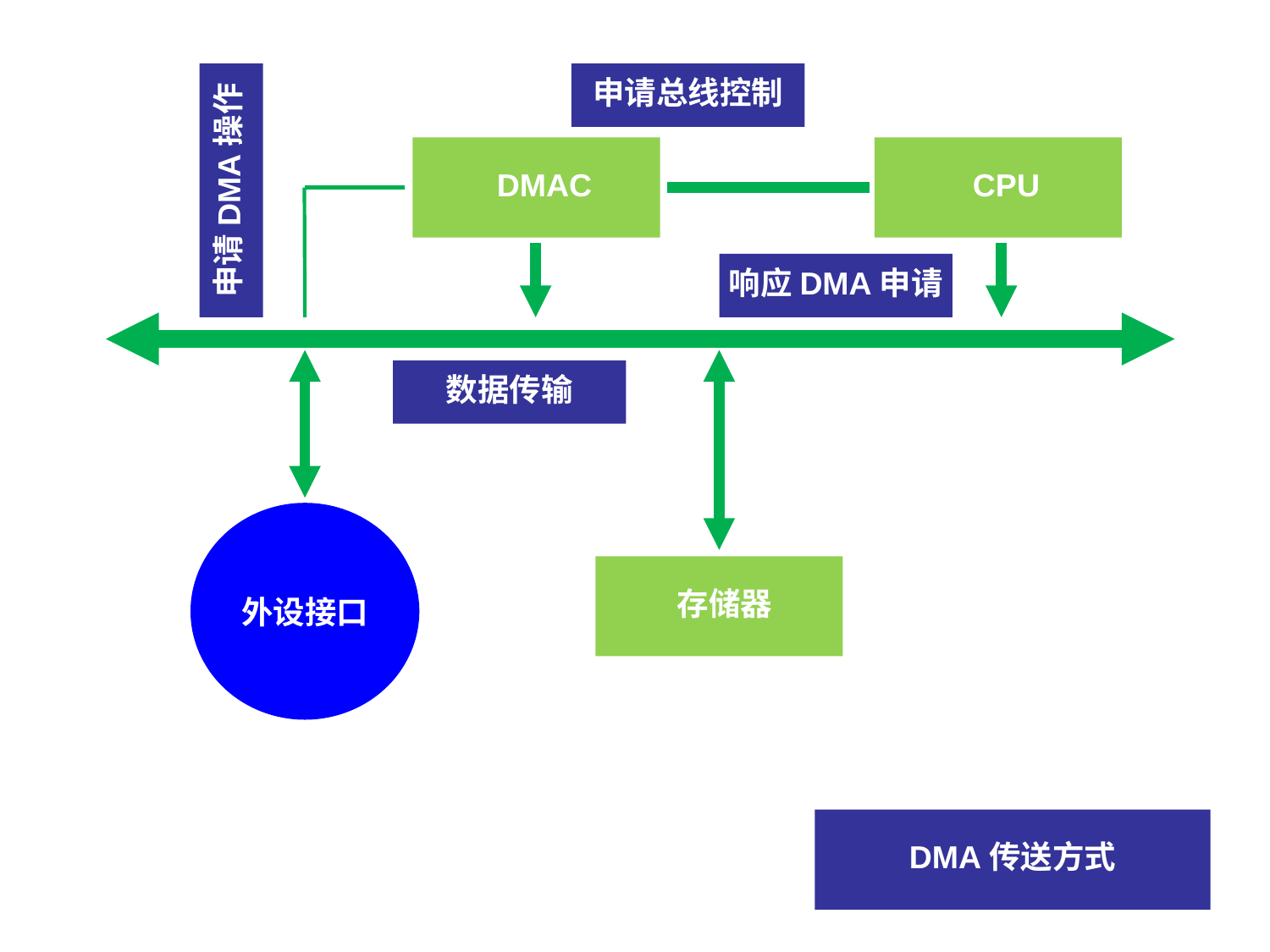

申请DMA操作
申请总线控制
DMAC
CPU
响应DMA申请
数据传输
外设接口
存储器
DMA传送方式